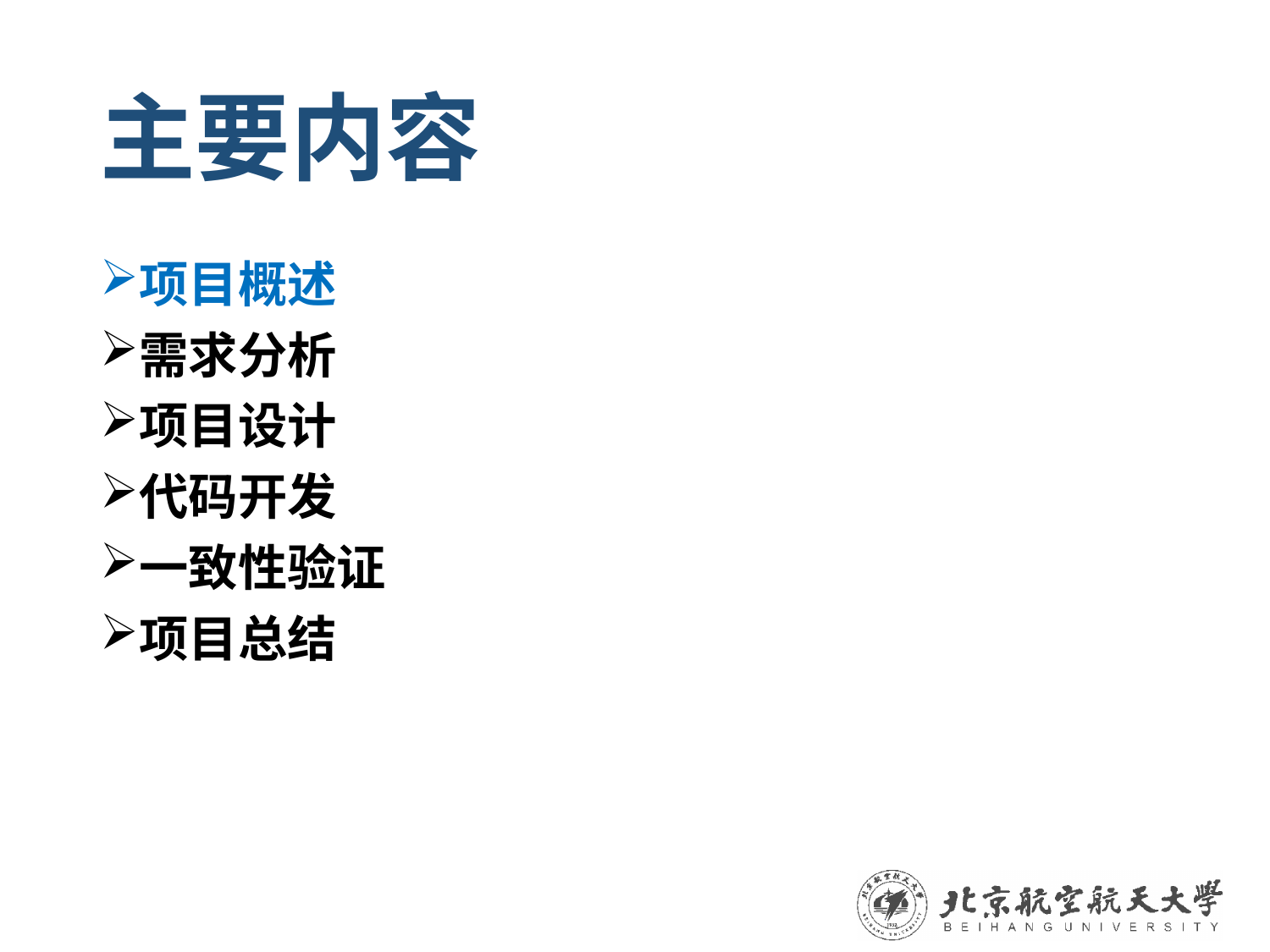

# 主要内容
项目概述
需求分析
项目设计
代码开发
一致性验证
项目总结